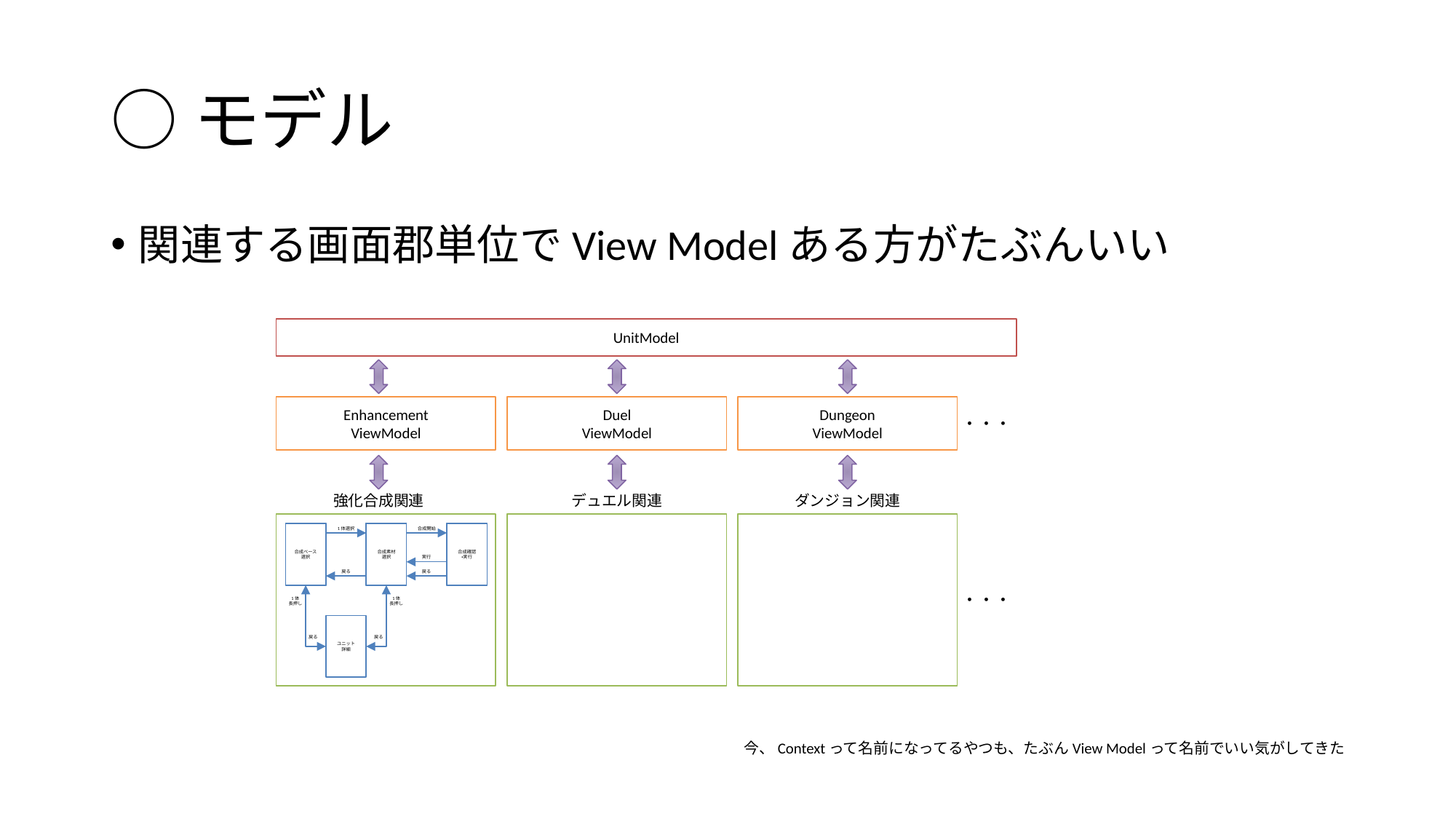

# ○モデル
関連する画面郡単位でView Modelある方がたぶんいい
UnitModel

Enhancement
ViewModel
Duel
ViewModel
Dungeon
ViewModel
・・・

強化合成関連
デュエル関連
ダンジョン関連

1体選択
合成開始
合成ベース
選択

合成素材
選択

合成確認
・実行
実行

戻る
戻る

1体
長押し
1体
長押し
ユニット
詳細
戻る
戻る

・・・
今、Contextって名前になってるやつも、たぶんView Modelって名前でいい気がしてきた